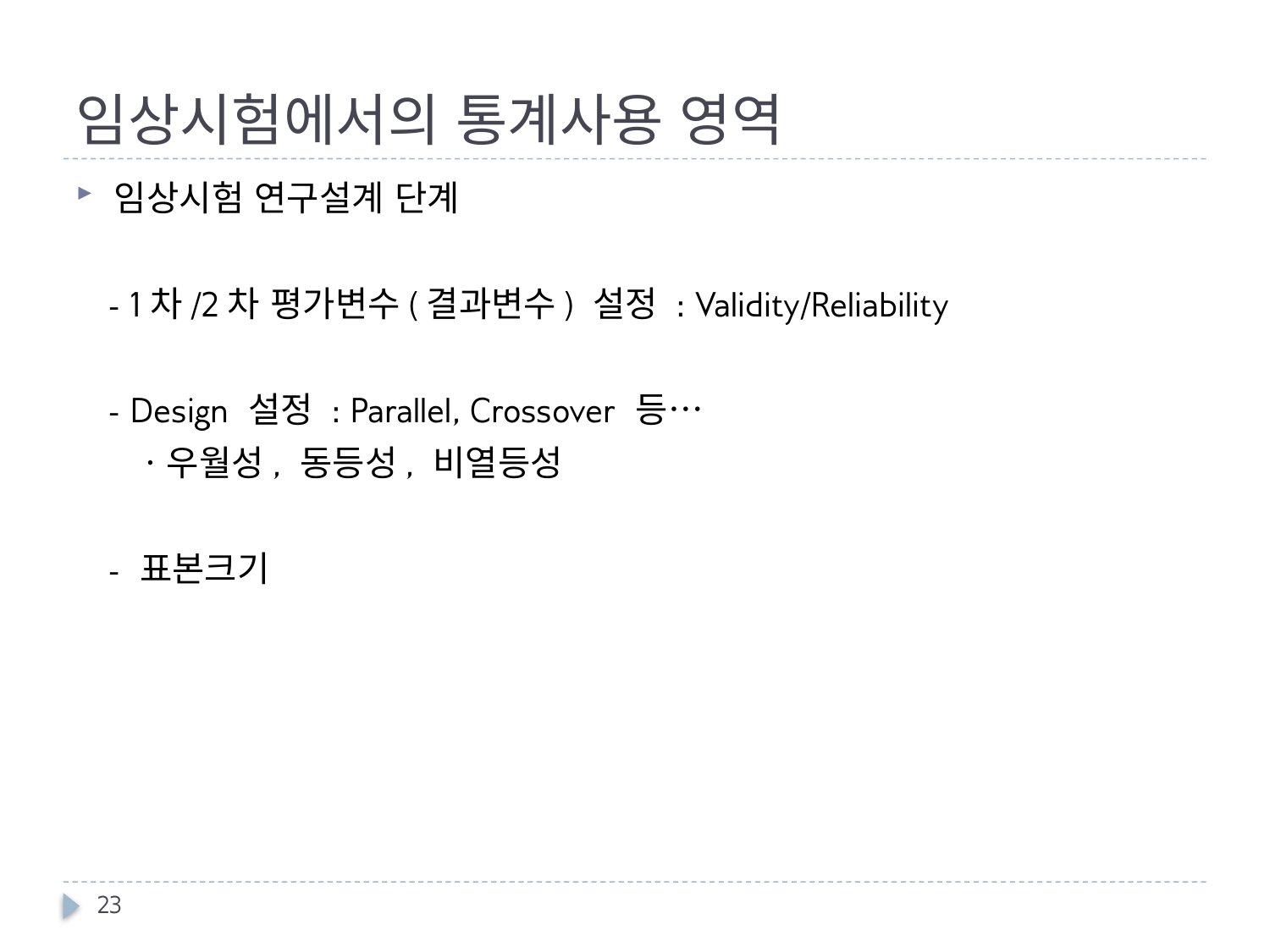

# 임상시험에서의 통계사용 영역
임상시험 연구설계 단계

   - 1차/2차 평가변수(결과변수) 설정 : Validity/Reliability

   - Design 설정 : Parallel, Crossover 등…
     ㆍ우월성, 동등성, 비열등성

   - 표본크기
23